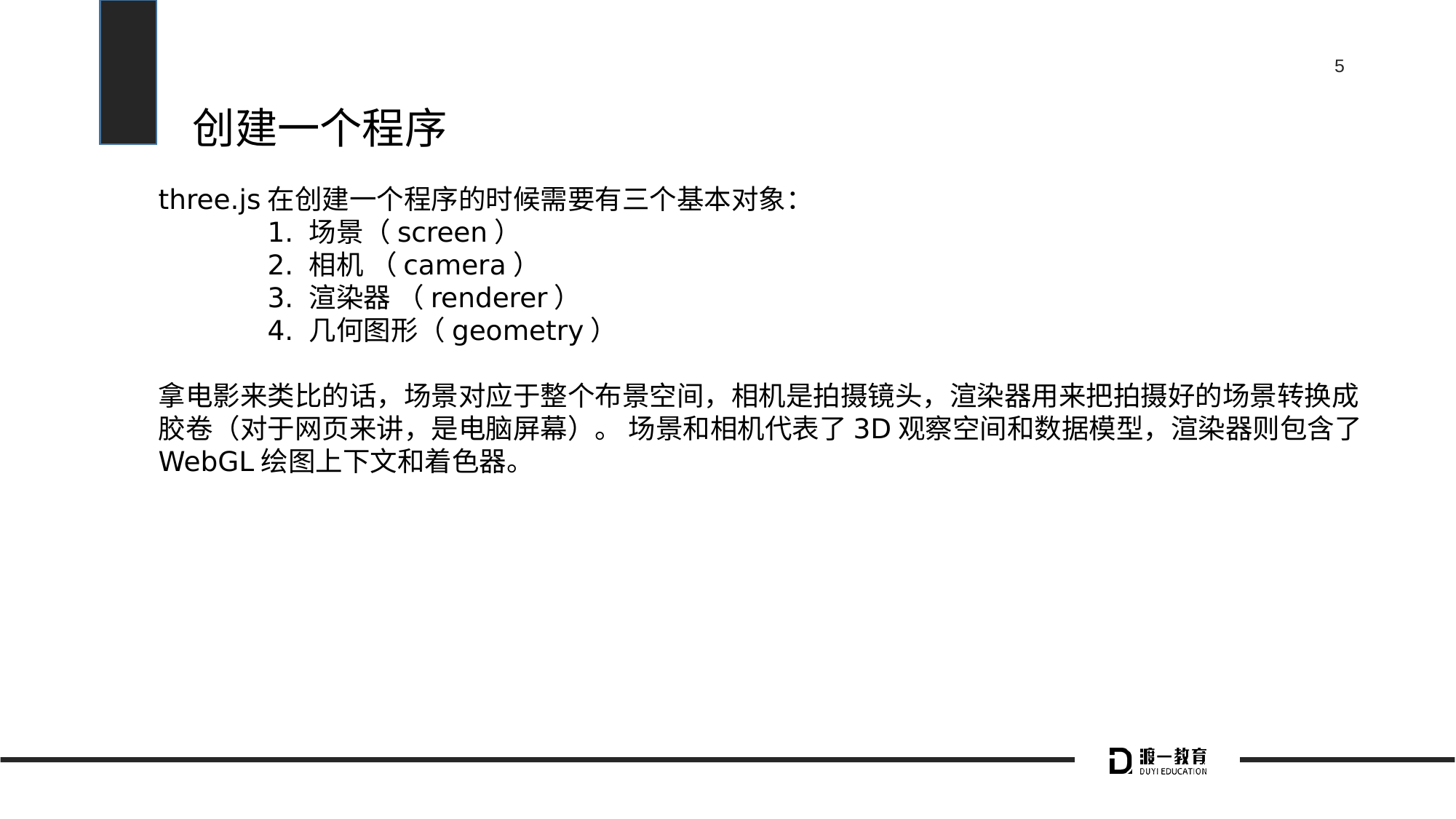

# 创建一个程序
three.js在创建一个程序的时候需要有三个基本对象：
	1. 场景（screen）
	2. 相机 （camera）
	3. 渲染器 （renderer）
	4. 几何图形（geometry）

拿电影来类比的话，场景对应于整个布景空间，相机是拍摄镜头，渲染器用来把拍摄好的场景转换成胶卷（对于网页来讲，是电脑屏幕）。 场景和相机代表了3D观察空间和数据模型，渲染器则包含了WebGL绘图上下文和着色器。